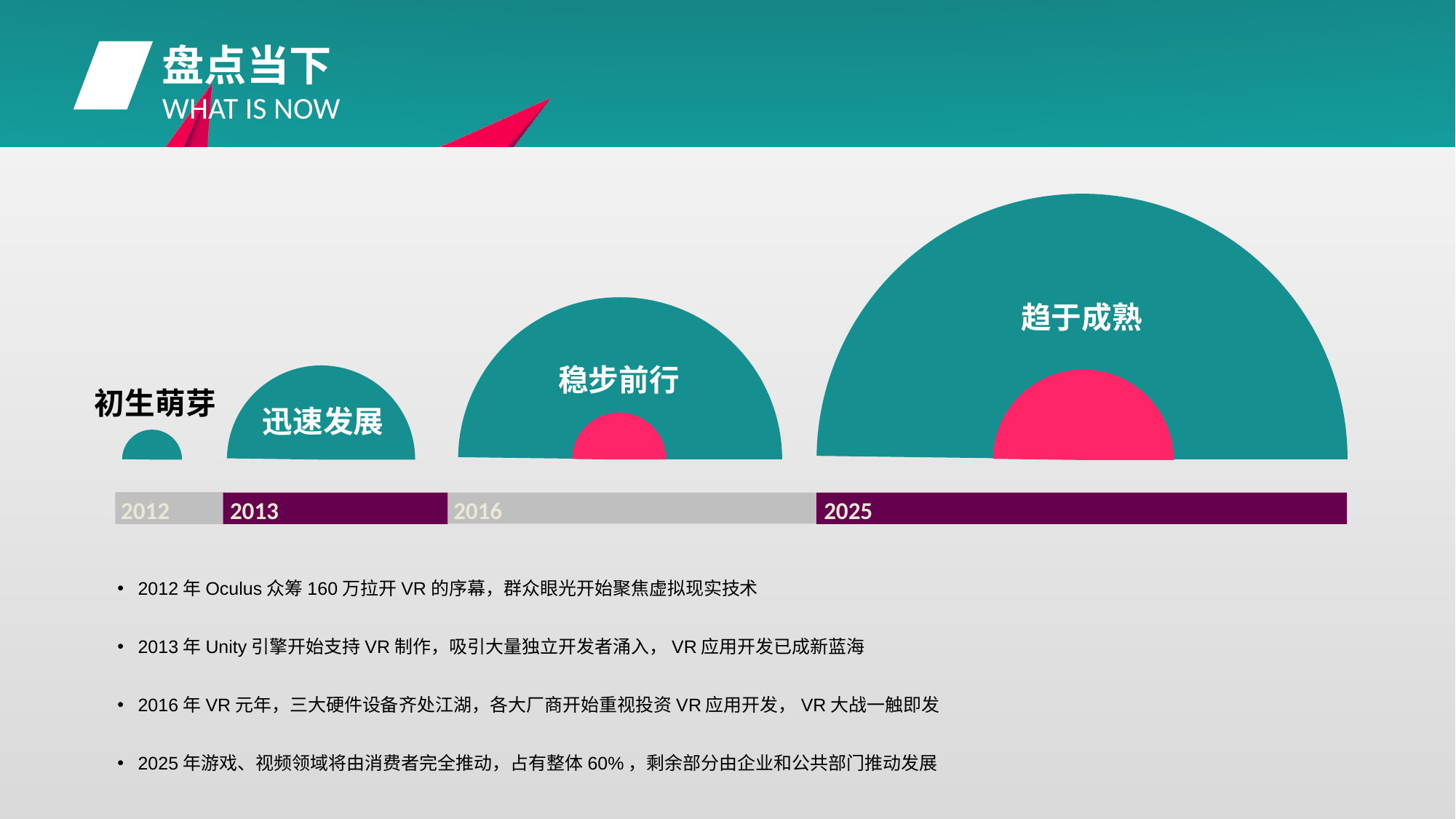

盘点当下
WHAT IS NOW

趋于成熟

稳步前行

初生萌芽
迅速发展

2025
2013
2016
2012

2012年Oculus众筹160万拉开VR的序幕，群众眼光开始聚焦虚拟现实技术

2013年Unity引擎开始支持VR制作，吸引大量独立开发者涌入，VR应用开发已成新蓝海

2016年VR元年，三大硬件设备齐处江湖，各大厂商开始重视投资VR应用开发，VR大战一触即发

2025年游戏、视频领域将由消费者完全推动，占有整体60%，剩余部分由企业和公共部门推动发展